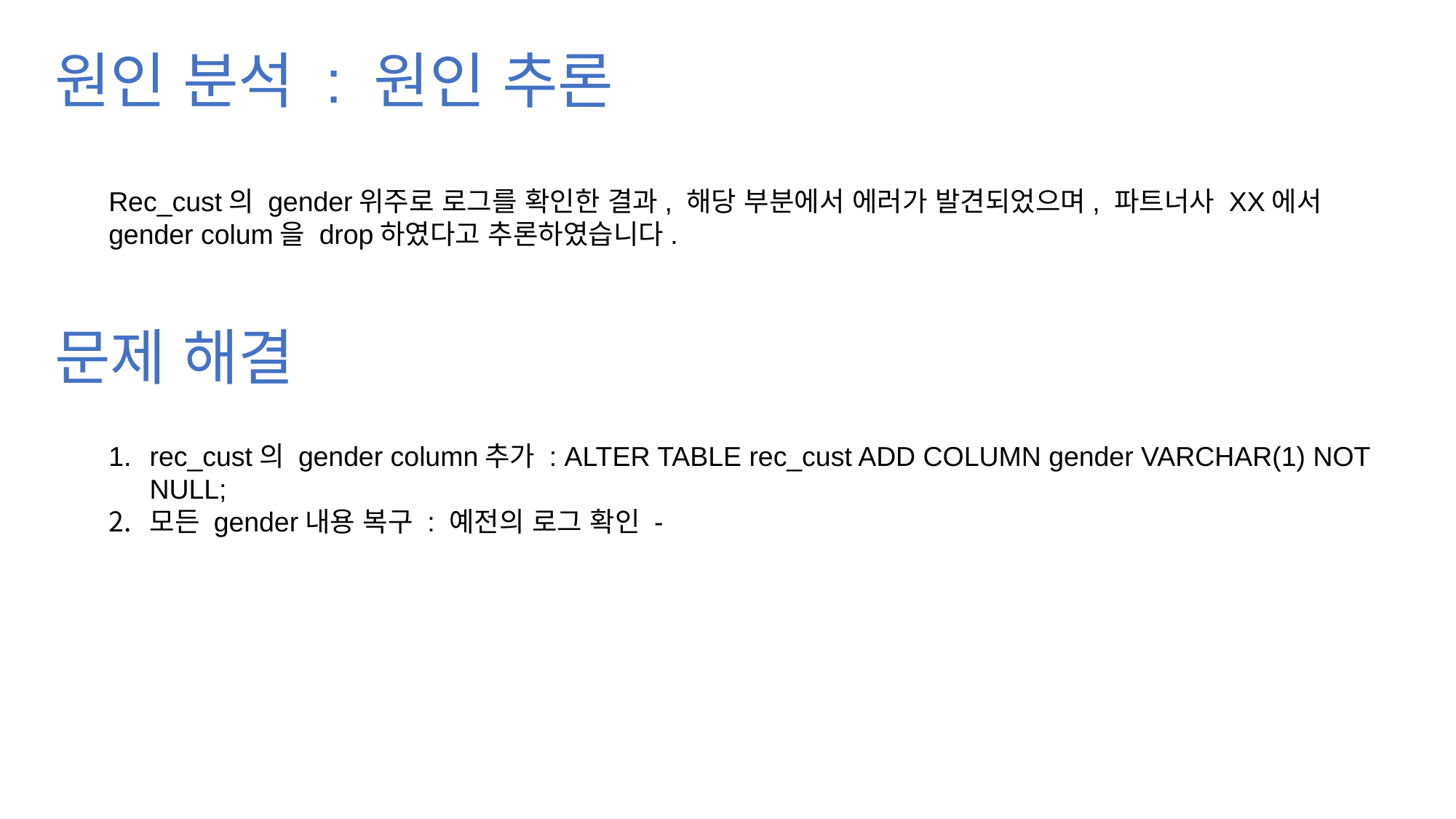

원인 분석 : 원인 추론
Rec_cust의 gender위주로 로그를 확인한 결과, 해당 부분에서 에러가 발견되었으며, 파트너사 XX에서 gender colum을 drop하였다고 추론하였습니다.
문제 해결
rec_cust의 gender column추가 : ALTER TABLE rec_cust ADD COLUMN gender VARCHAR(1) NOT NULL;
모든 gender내용 복구 : 예전의 로그 확인 -